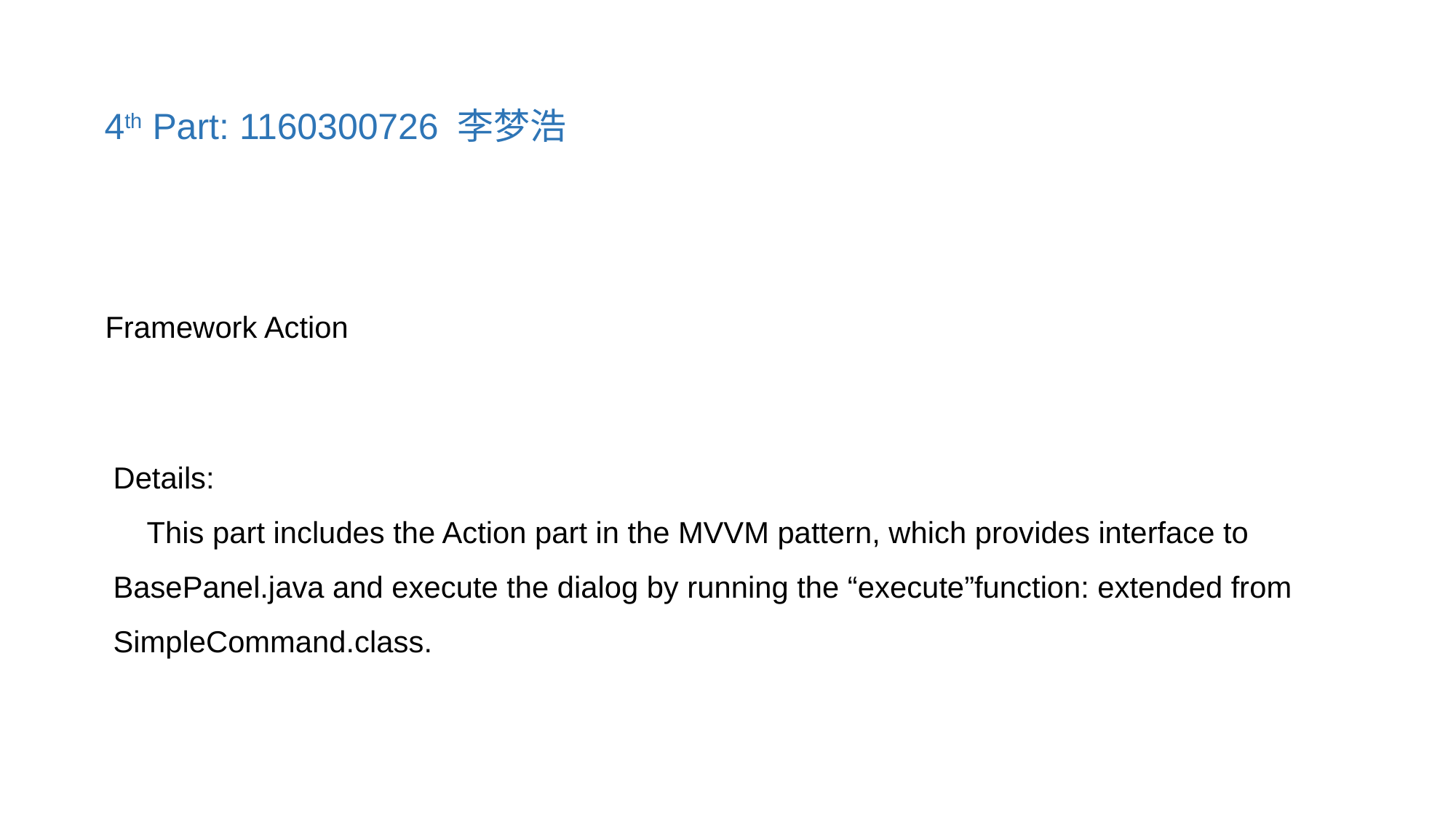

4th Part: 1160300726 李梦浩
Framework Action
Details:
    This part includes the Action part in the MVVM pattern, which provides interface to BasePanel.java and execute the dialog by running the “execute”function: extended from SimpleCommand.class.